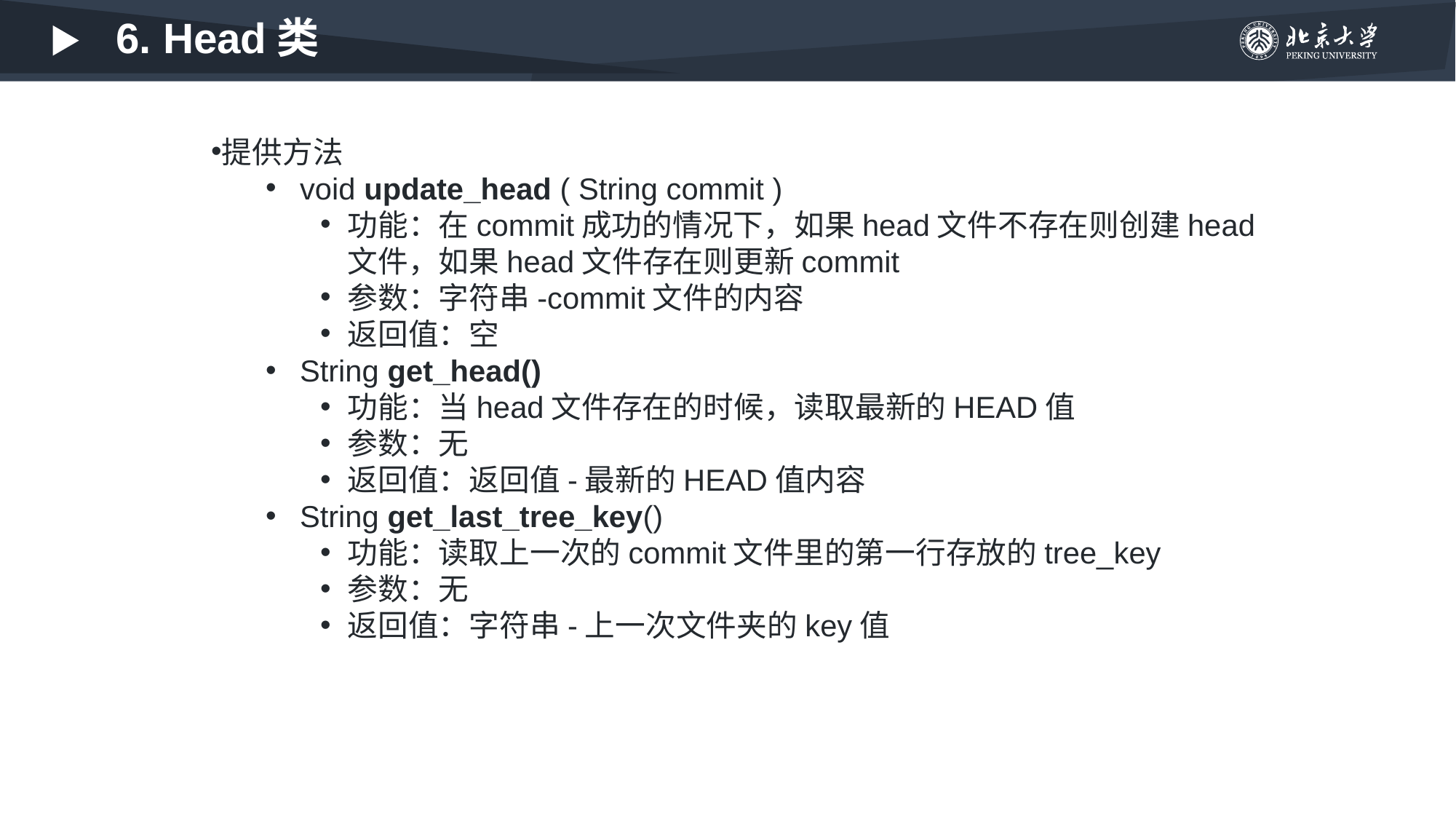

6. Head类
提供方法
void update_head ( String commit )
功能：在commit成功的情况下，如果head文件不存在则创建head文件，如果head文件存在则更新commit
参数：字符串-commit文件的内容
返回值：空
String get_head()
功能：当head文件存在的时候，读取最新的HEAD值
参数：无
返回值：返回值-最新的HEAD值内容
String get_last_tree_key()
功能：读取上一次的commit文件里的第一行存放的tree_key
参数：无
返回值：字符串-上一次文件夹的key值